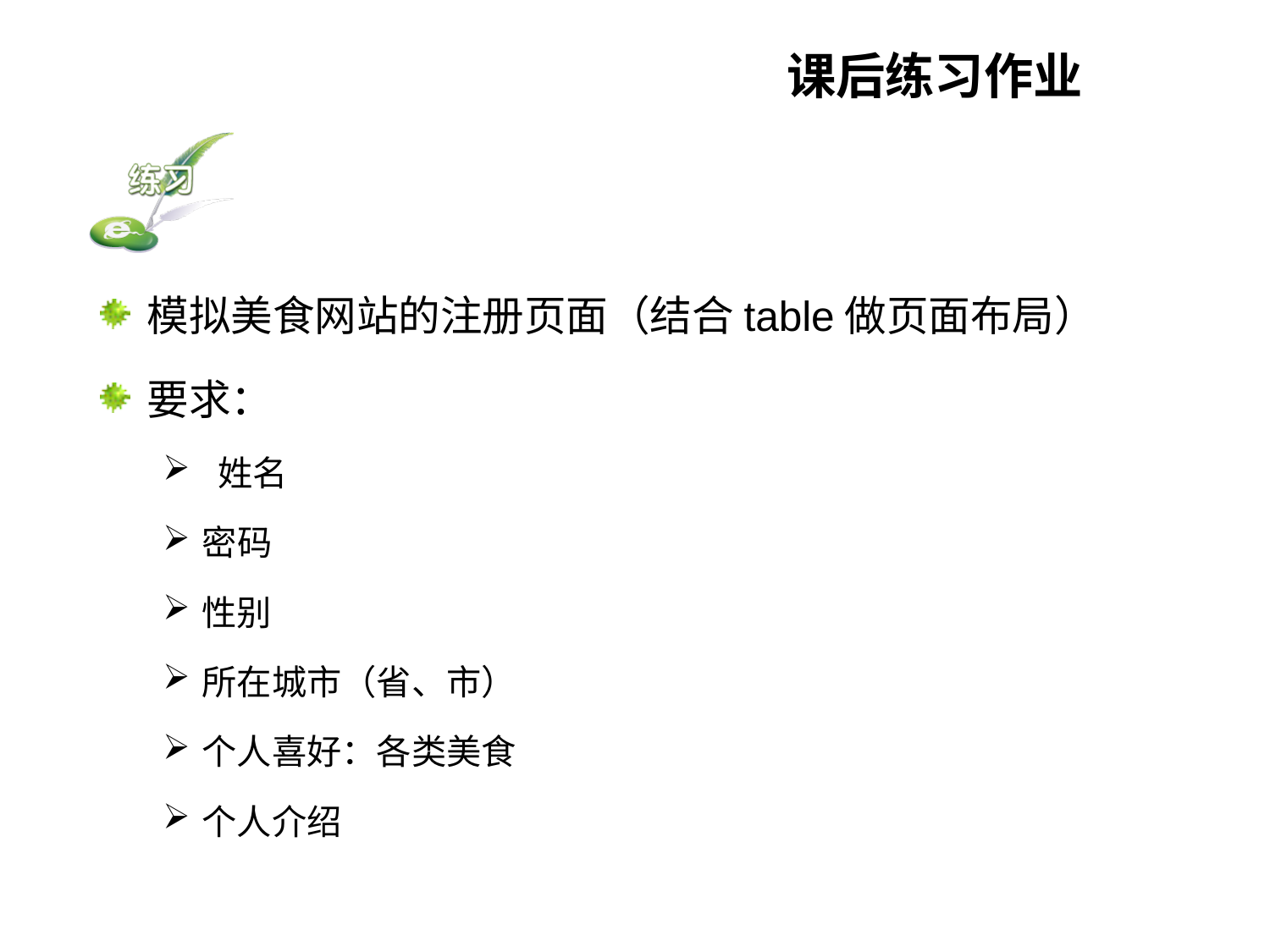

# 课后练习作业
模拟美食网站的注册页面（结合table做页面布局）
要求：
 姓名
密码
性别
所在城市（省、市）
个人喜好：各类美食
个人介绍